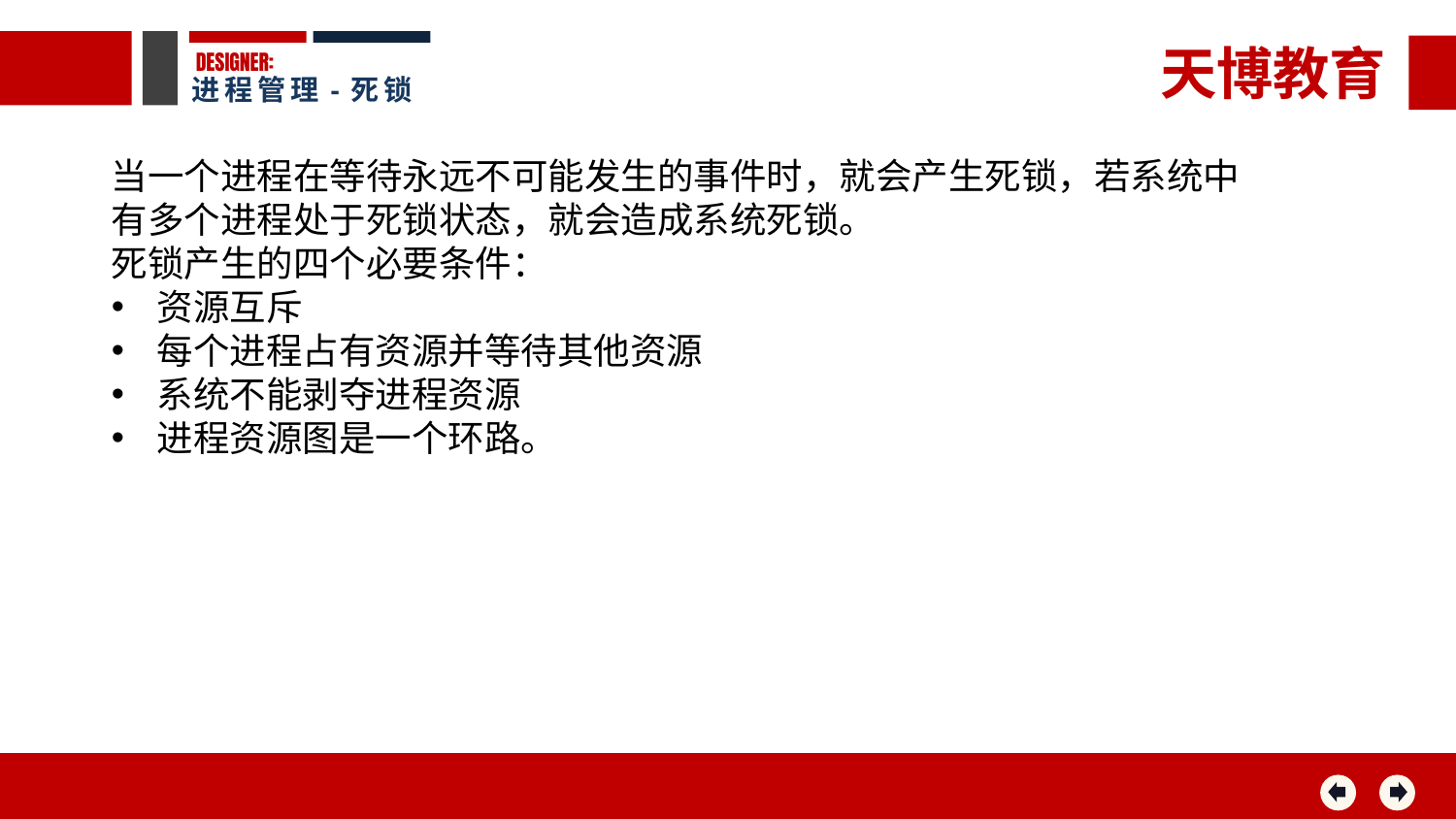

天博教育
DESIGNER:
进程管理-死锁
当一个进程在等待永远不可能发生的事件时，就会产生死锁，若系统中有多个进程处于死锁状态，就会造成系统死锁。
死锁产生的四个必要条件：
资源互斥
每个进程占有资源并等待其他资源
系统不能剥夺进程资源
进程资源图是一个环路。